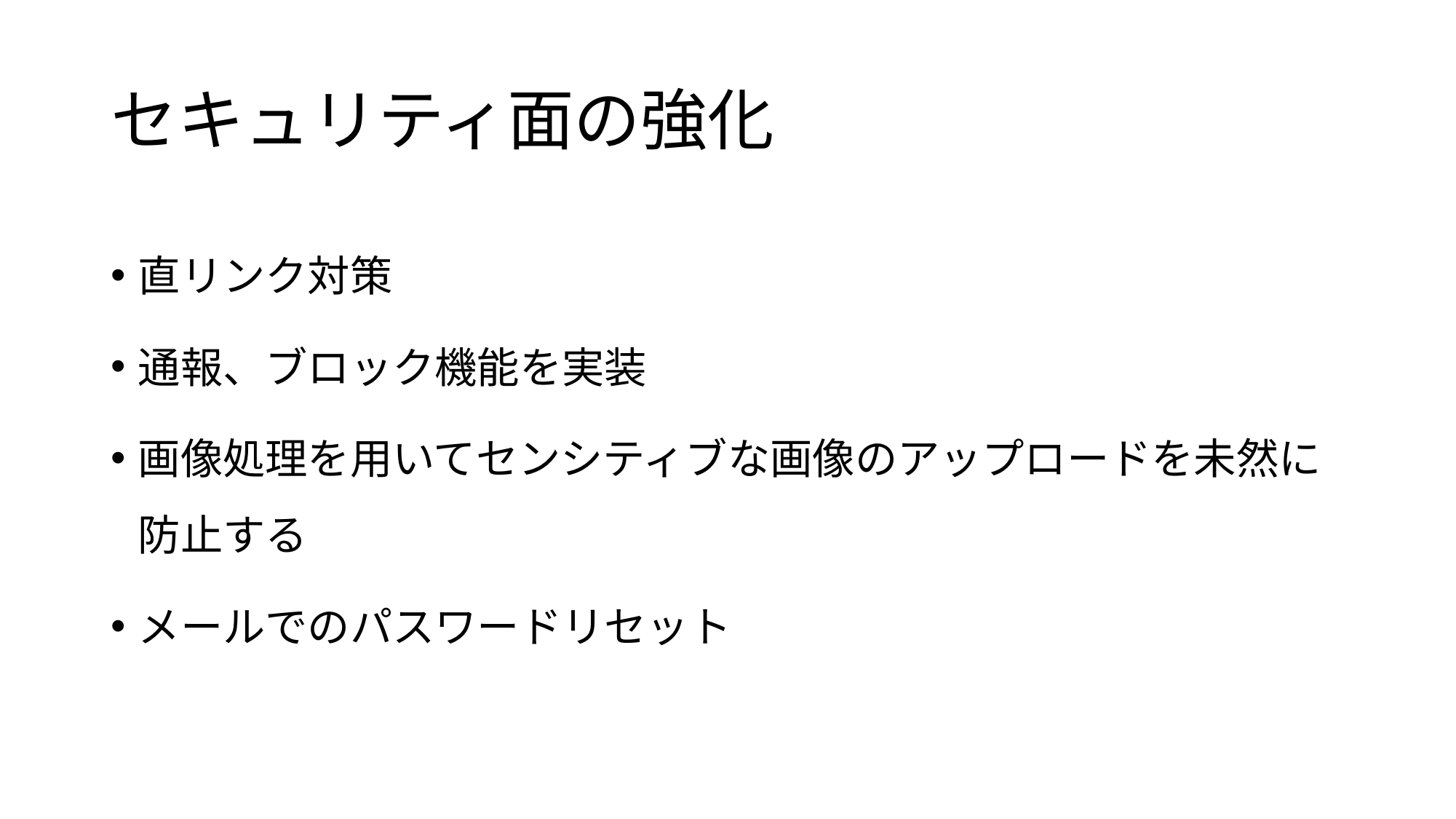

# セキュリティ面の強化
直リンク対策
通報、ブロック機能を実装
画像処理を用いてセンシティブな画像のアップロードを未然に防止する
メールでのパスワードリセット